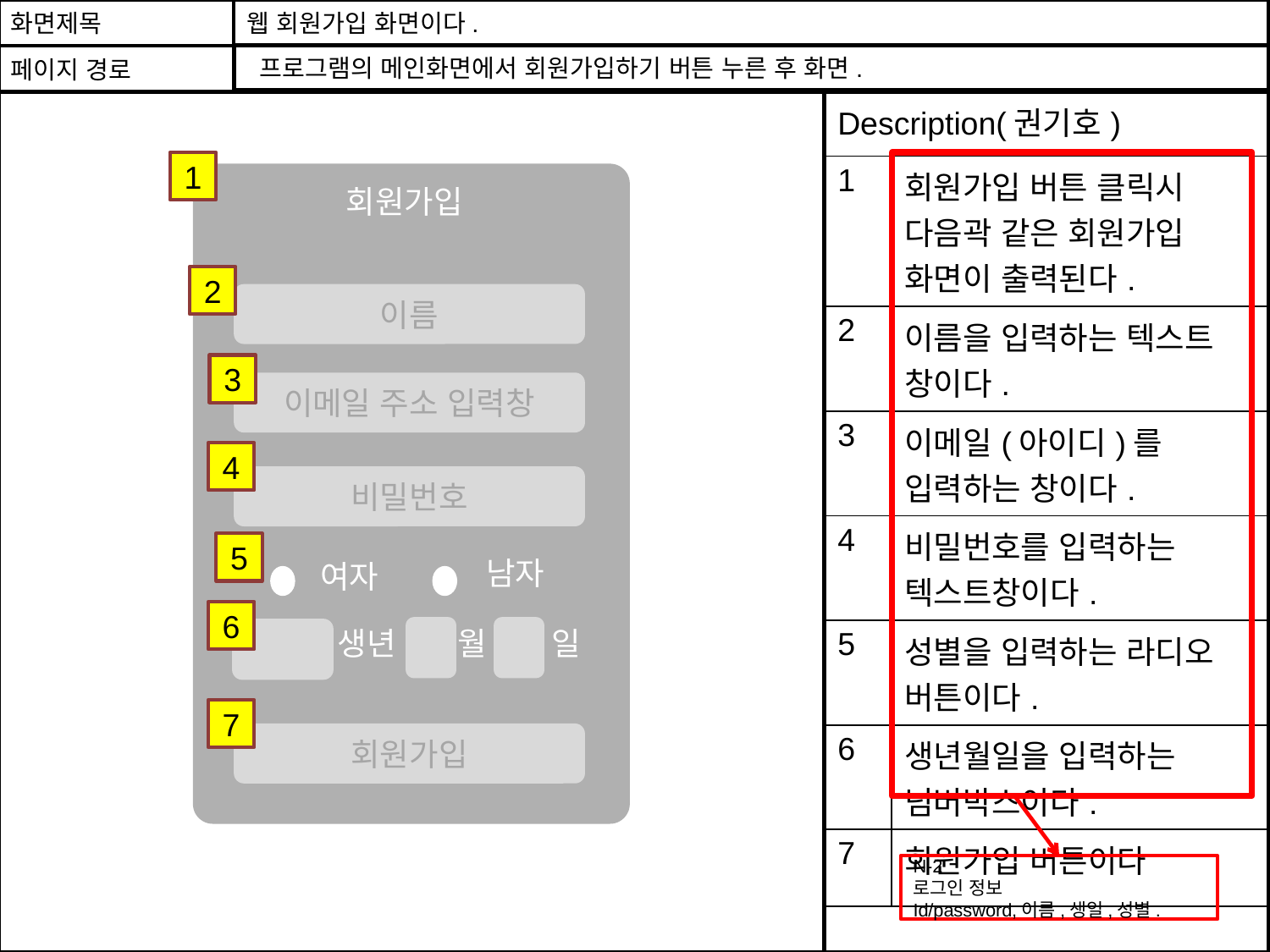

웹 회원가입 화면이다.

화면제목

페이지 경로
 프로그램의 메인화면에서 회원가입하기 버튼 누른 후 화면.

| Description(권기호) |  |
| --- | --- |
| 1 | 회원가입 버튼 클릭시 다음곽 같은 회원가입 화면이 출력된다. |
| 2 | 이름을 입력하는 텍스트 창이다. |
| 3 | 이메일(아이디)를 입력하는 창이다. |
| 4 | 비밀번호를 입력하는 텍스트창이다. |
| 5 | 성별을 입력하는 라디오 버튼이다. |
| 6 | 생년월일을 입력하는 넘버박스이다. |
| 7 | 회원가입 버튼이다 |
1

회원가입
2
이름
3
이메일 주소 입력창
4
비밀번호
5
남자
여자

6

생년
월
일

7
회원가입
N-2
로그인 정보
Id/password,이름,생일,성별.